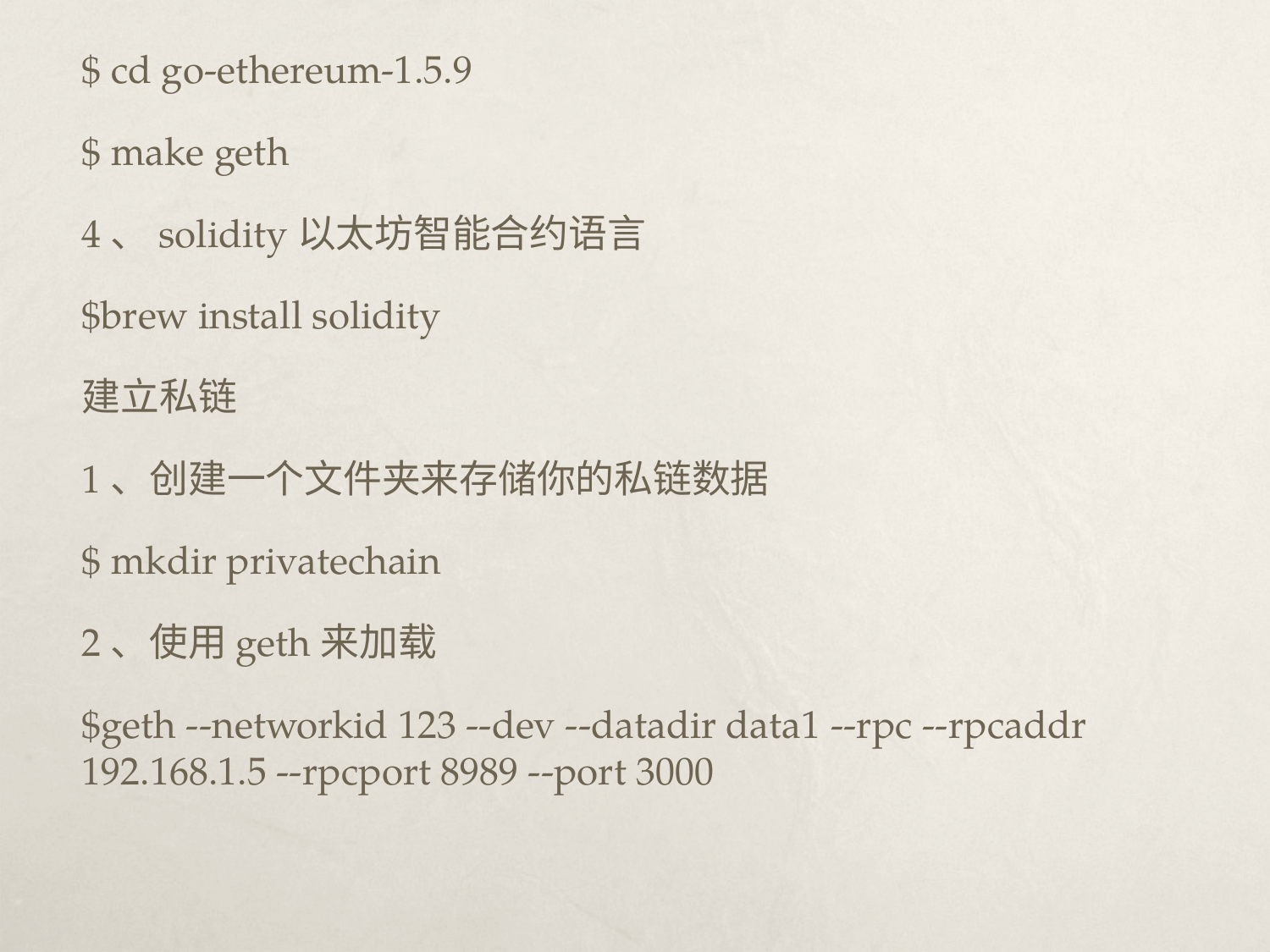

$ cd go-ethereum-1.5.9
$ make geth
4、solidity以太坊智能合约语言
$brew install solidity
建立私链
1、创建一个文件夹来存储你的私链数据
$ mkdir privatechain
2、使用geth来加载
$geth --networkid 123 --dev --datadir data1 --rpc --rpcaddr 192.168.1.5 --rpcport 8989 --port 3000